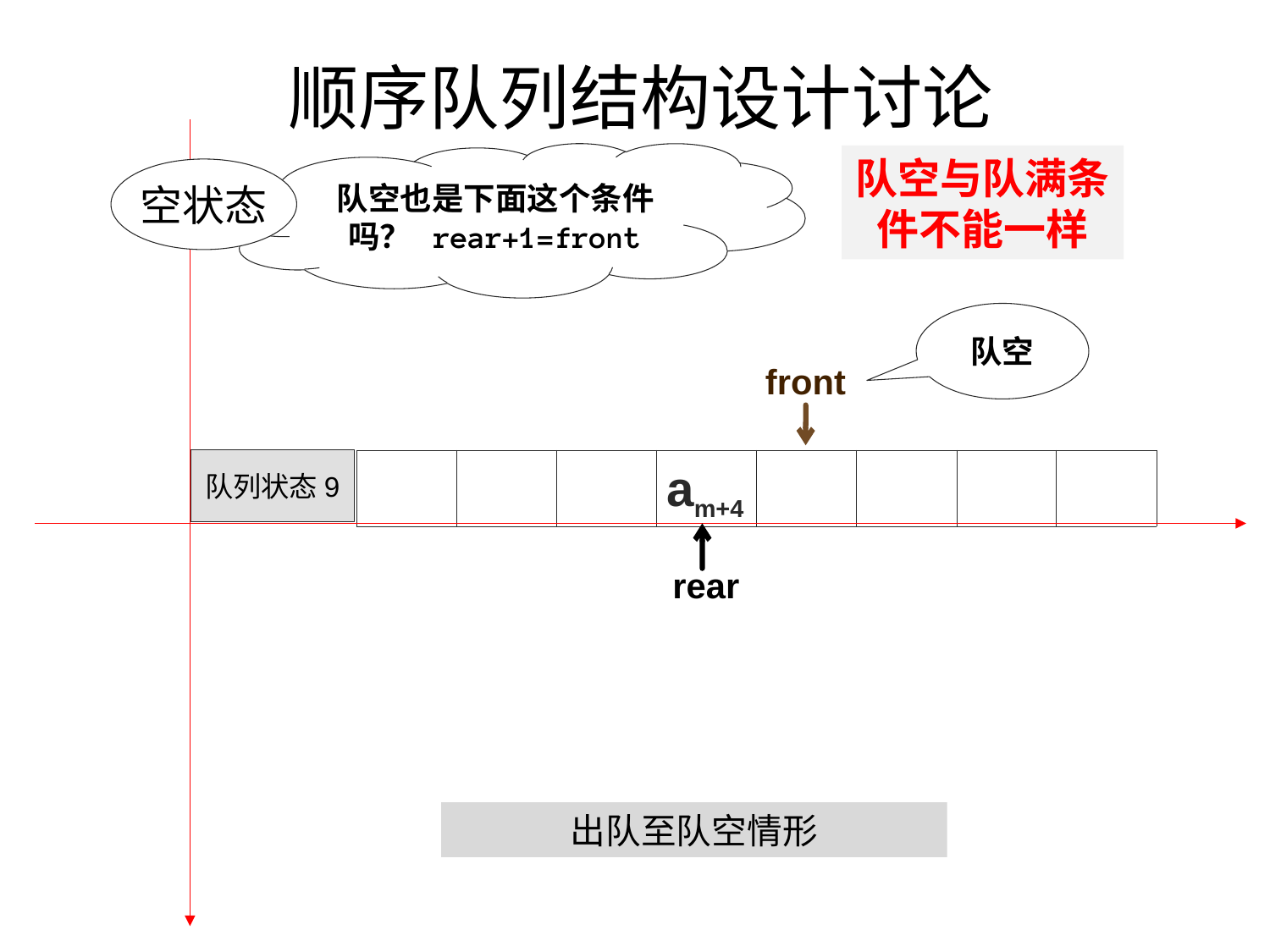

顺序队列结构设计讨论
队空也是下面这个条件吗？  rear+1=front
空状态
队空与队满条件不能一样
队空
front

队列状态9
|  |  |  |  |  |  |  |  |
| --- | --- | --- | --- | --- | --- | --- | --- |
am+4

rear
出队至队空情形